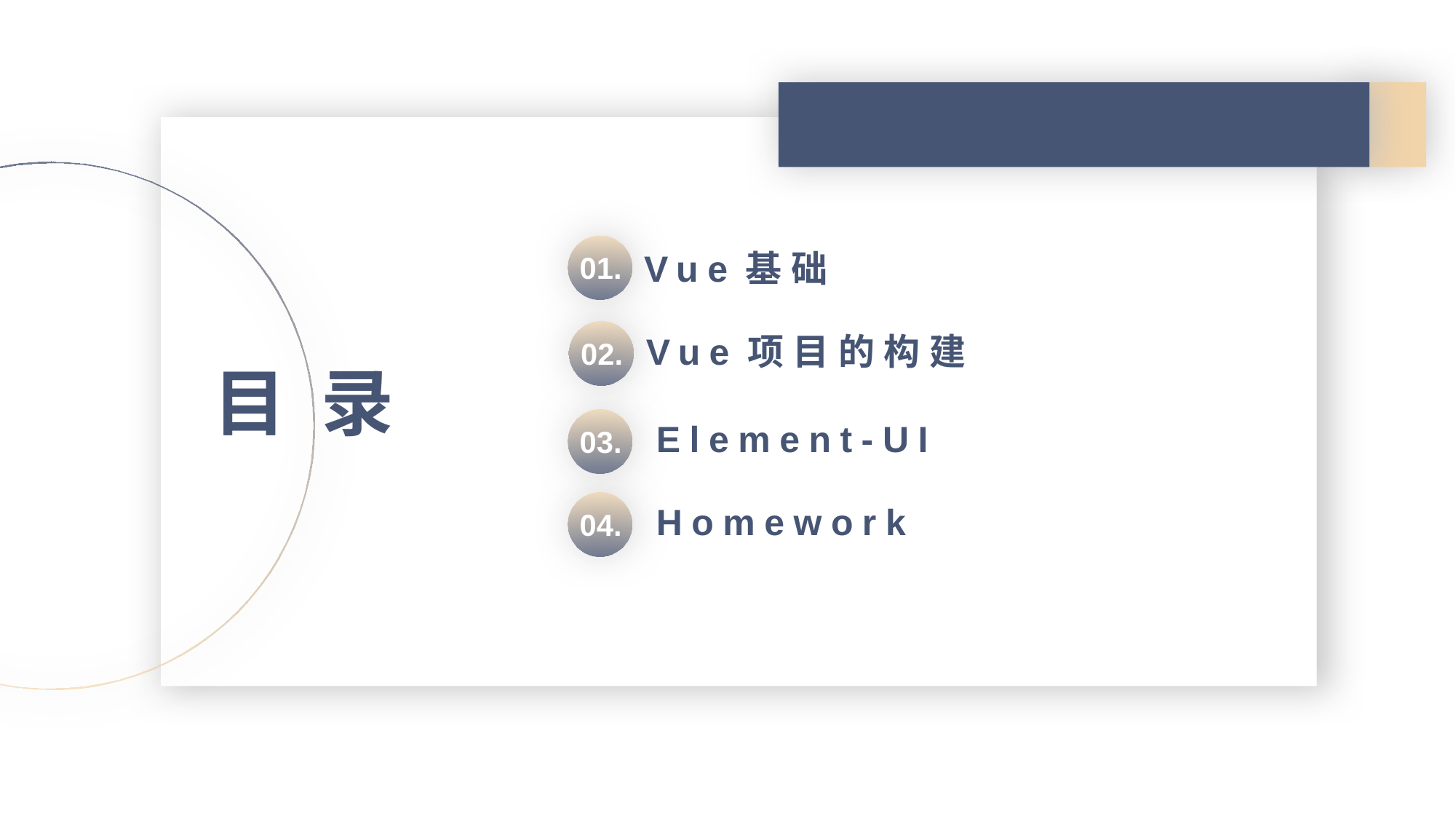

01.
Vue基础

02.
Vue项目的构建
目 录

03.
Element-UI

04.
Homework